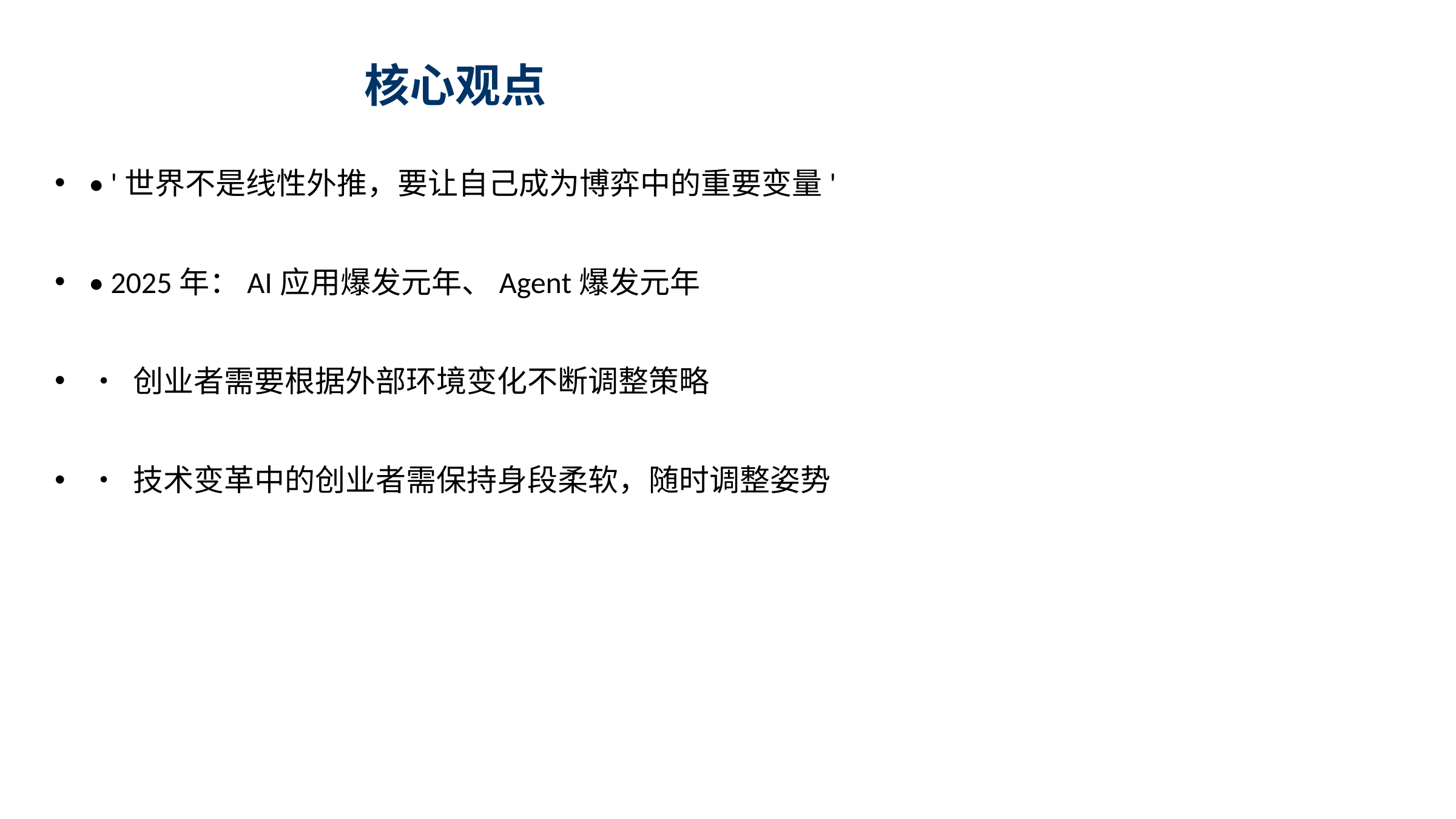

# 核心观点
• '世界不是线性外推，要让自己成为博弈中的重要变量'

• 2025年：AI应用爆发元年、Agent爆发元年

• 创业者需要根据外部环境变化不断调整策略

• 技术变革中的创业者需保持身段柔软，随时调整姿势